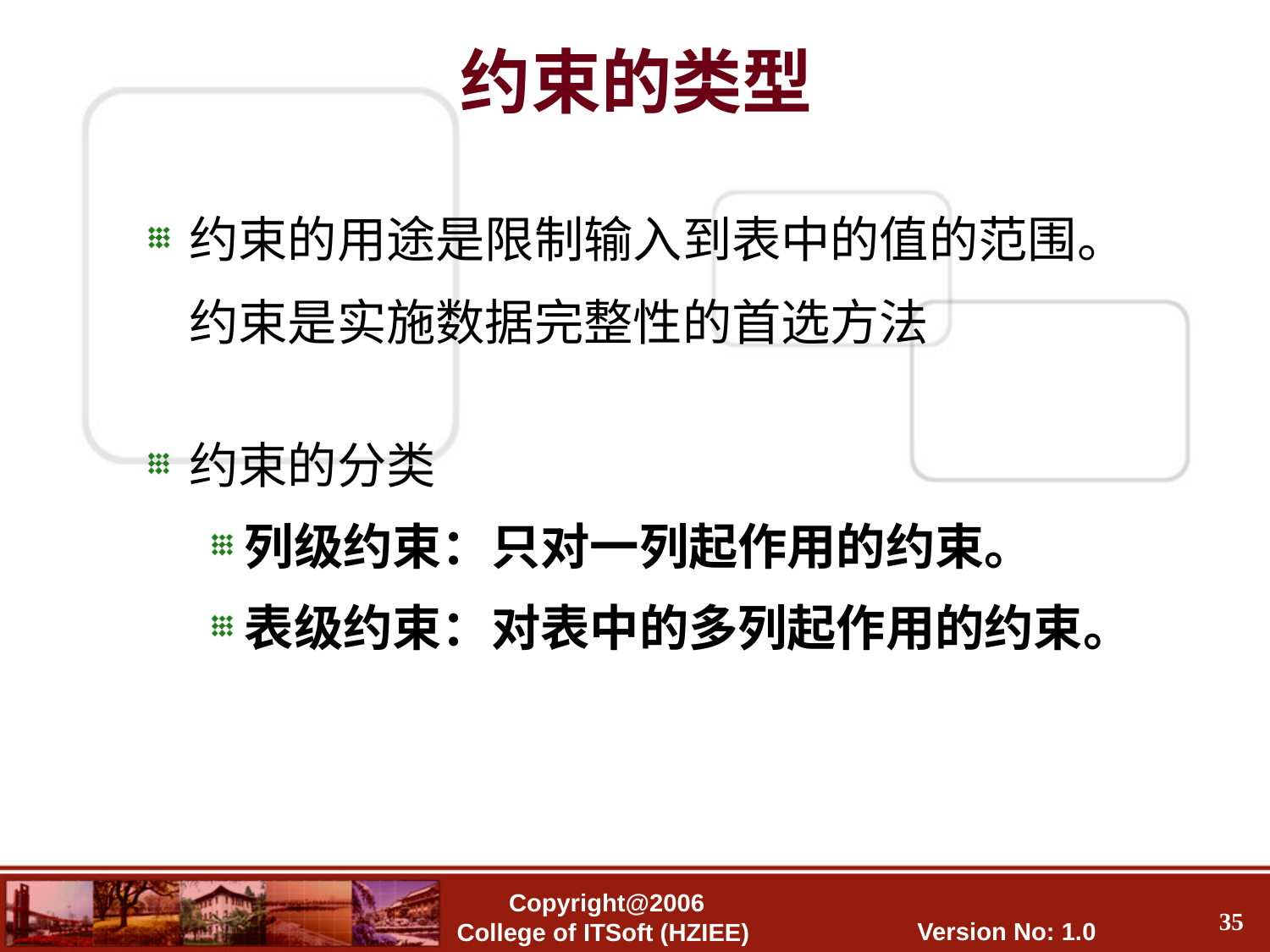

约束的类型
约束的用途是限制输入到表中的值的范围。约束是实施数据完整性的首选方法
约束的分类
列级约束：只对一列起作用的约束。
表级约束：对表中的多列起作用的约束。